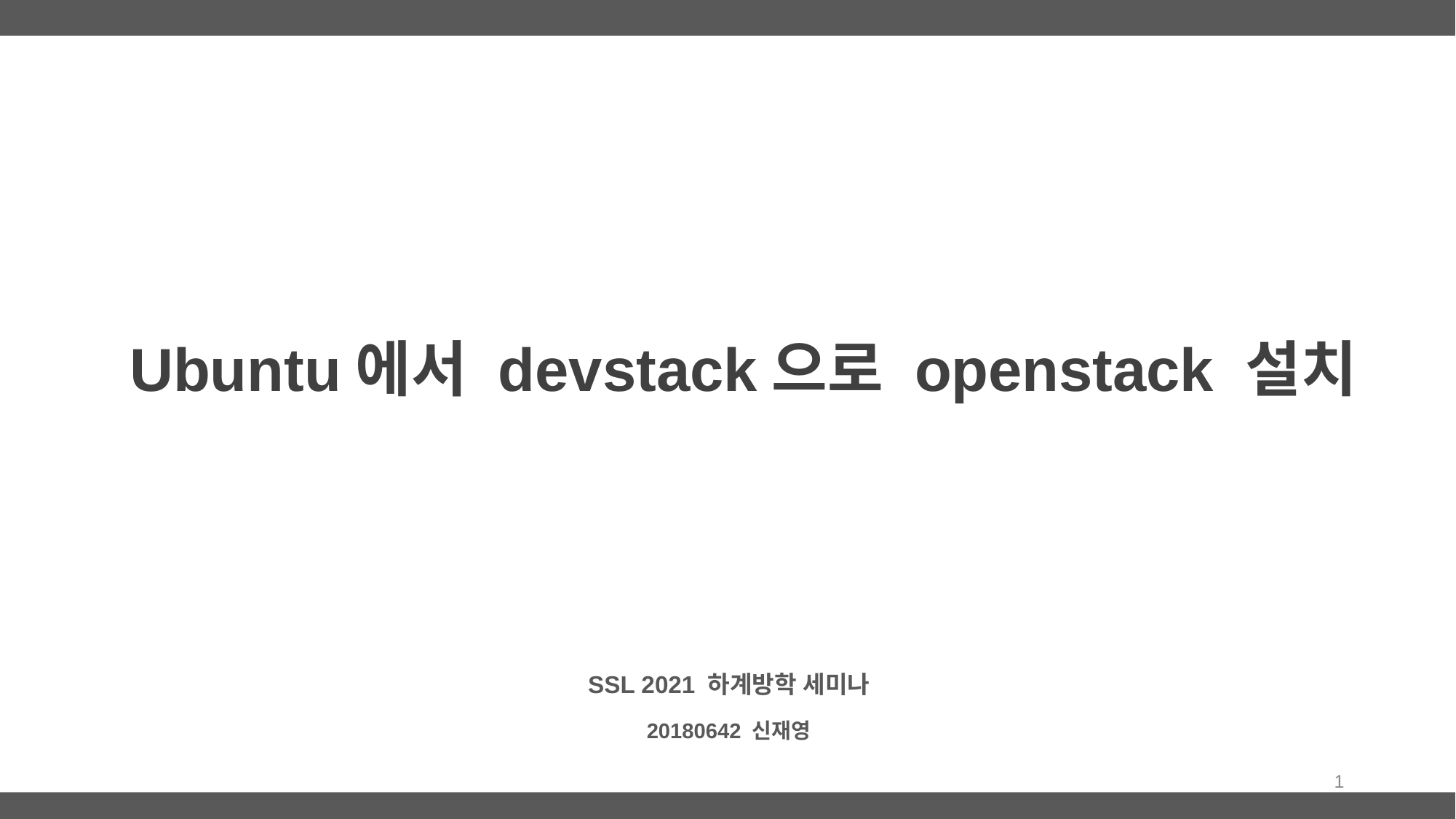

Ubuntu에서 devstack으로 openstack 설치
SSL 2021 하계방학 세미나
20180642 신재영
1